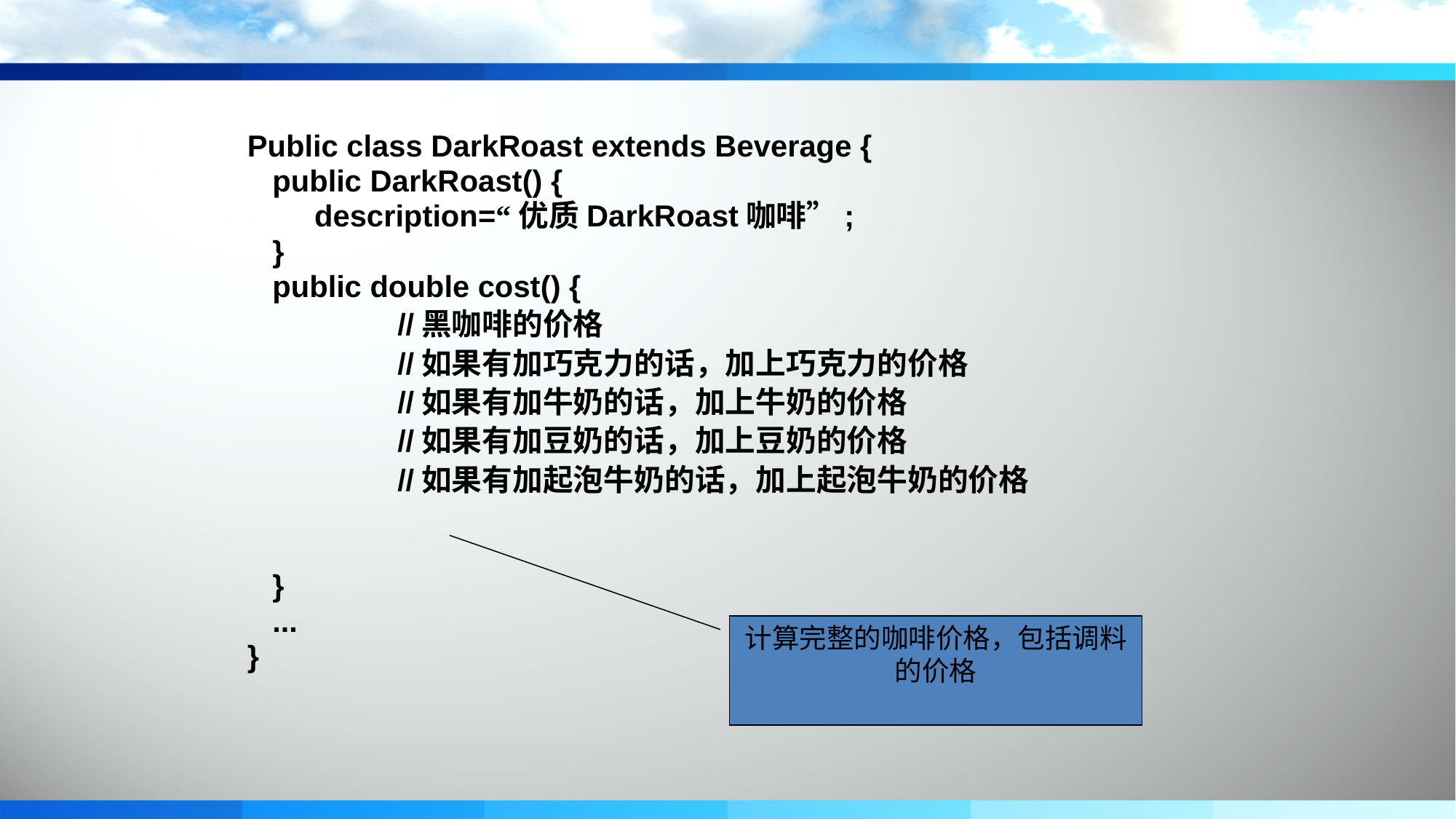

Public class DarkRoast extends Beverage {
   public DarkRoast() {
        description=“优质DarkRoast咖啡”;
   }
   public double cost() {
		//黑咖啡的价格
		//如果有加巧克力的话，加上巧克力的价格
		//如果有加牛奶的话，加上牛奶的价格
		//如果有加豆奶的话，加上豆奶的价格
		//如果有加起泡牛奶的话，加上起泡牛奶的价格

   }
   ...
}
计算完整的咖啡价格，包括调料的价格